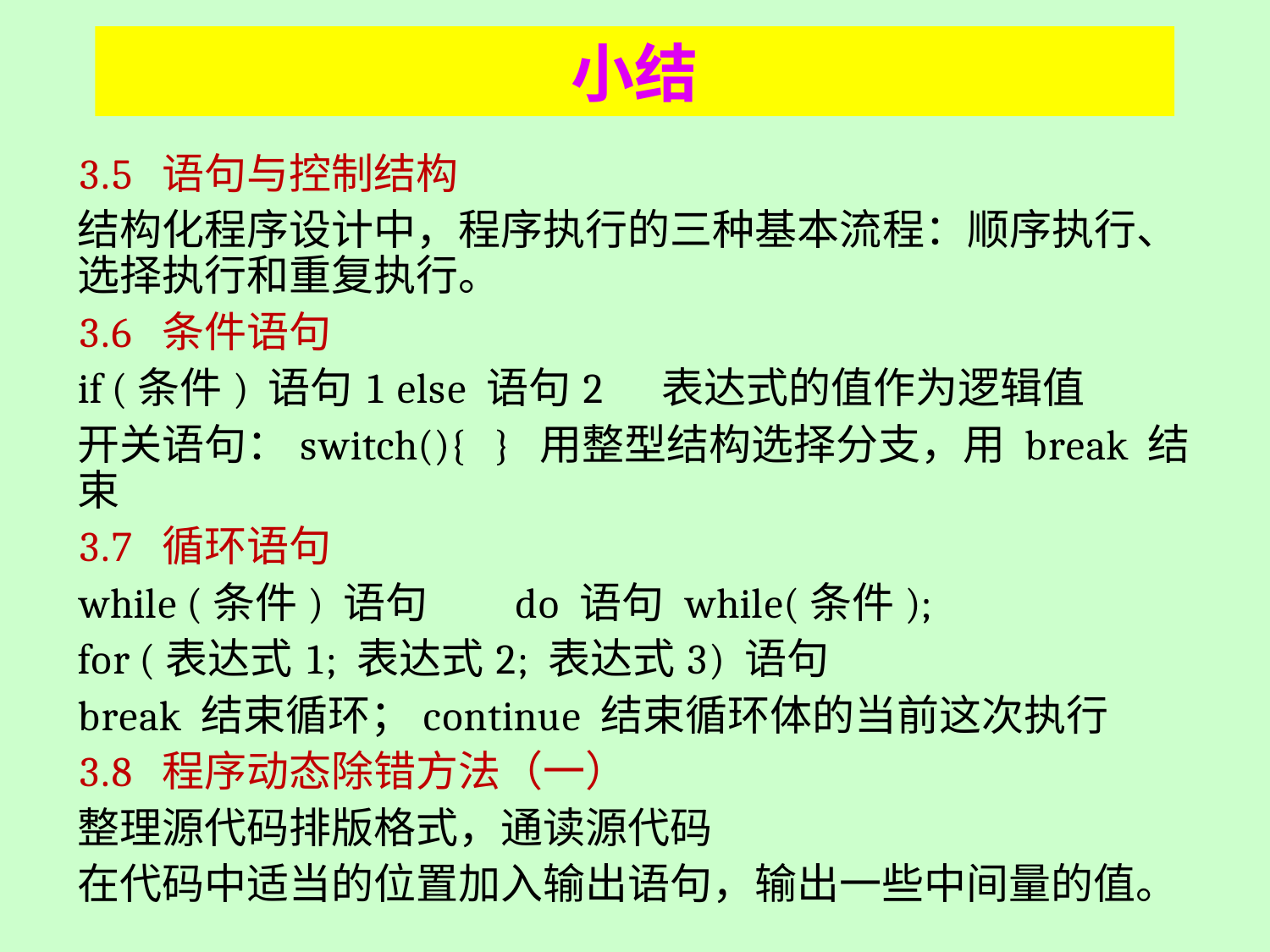

# 小结
3.5  语句与控制结构
结构化程序设计中，程序执行的三种基本流程：顺序执行、选择执行和重复执行。
3.6  条件语句
if (条件) 语句1 else 语句2     表达式的值作为逻辑值
开关语句：switch(){   }  用整型结构选择分支，用 break 结束
3.7  循环语句
while (条件) 语句        do 语句 while(条件);
for (表达式1; 表达式2; 表达式3) 语句
break 结束循环；continue 结束循环体的当前这次执行
3.8  程序动态除错方法（一）
整理源代码排版格式，通读源代码
在代码中适当的位置加入输出语句，输出一些中间量的值。

95